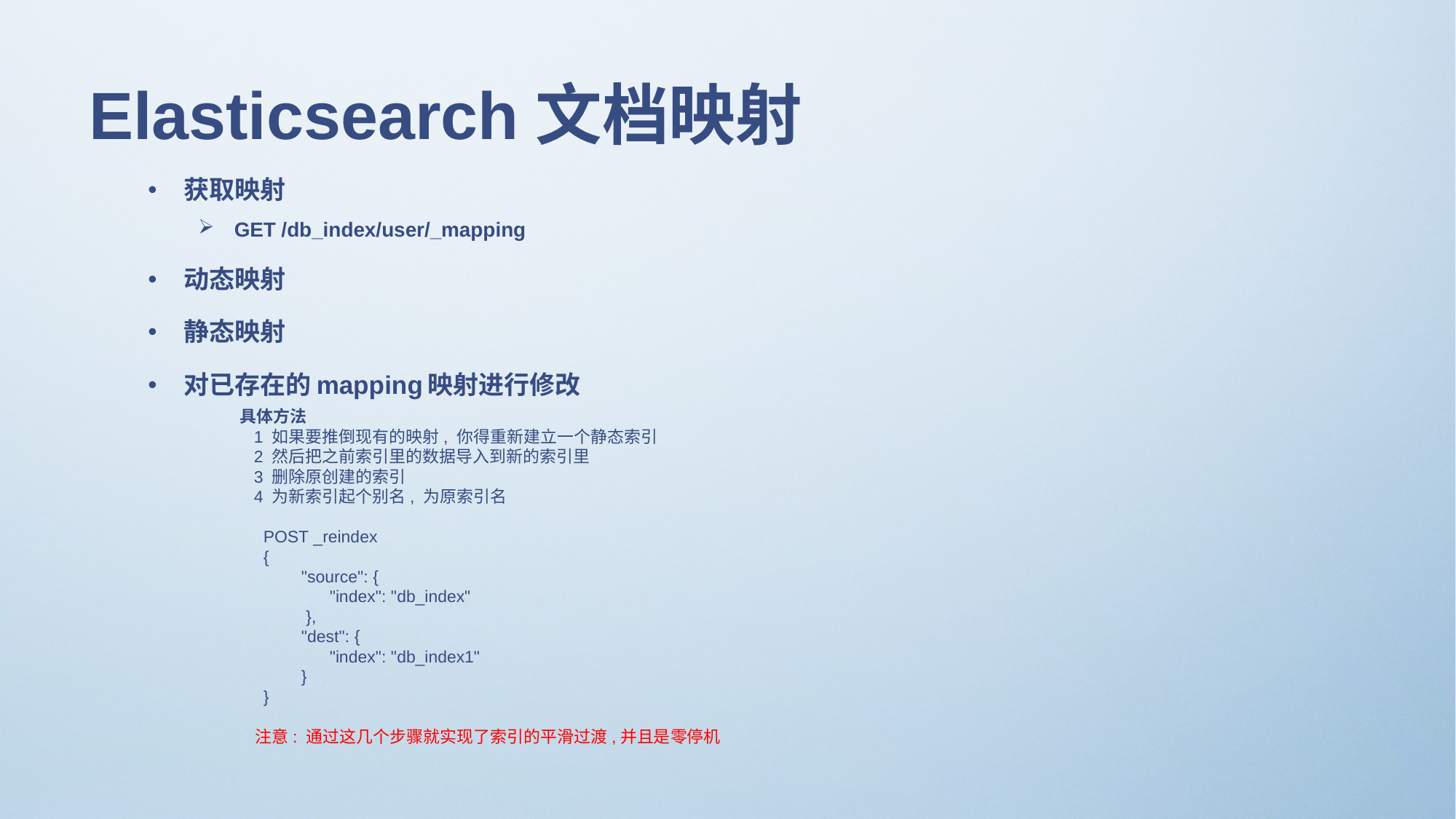

# Elasticsearch文档映射
获取映射
GET /db_index/user/_mapping
动态映射
静态映射
对已存在的mapping映射进行修改

具体方法
   1 如果要推倒现有的映射, 你得重新建立一个静态索引
   2 然后把之前索引里的数据导入到新的索引里
   3 删除原创建的索引
   4 为新索引起个别名, 为原索引名

     POST _reindex
     {
             "source": {
                   "index": "db_index"
              },
             "dest": {
                   "index": "db_index1"
             }
     }

   注意: 通过这几个步骤就实现了索引的平滑过渡,并且是零停机